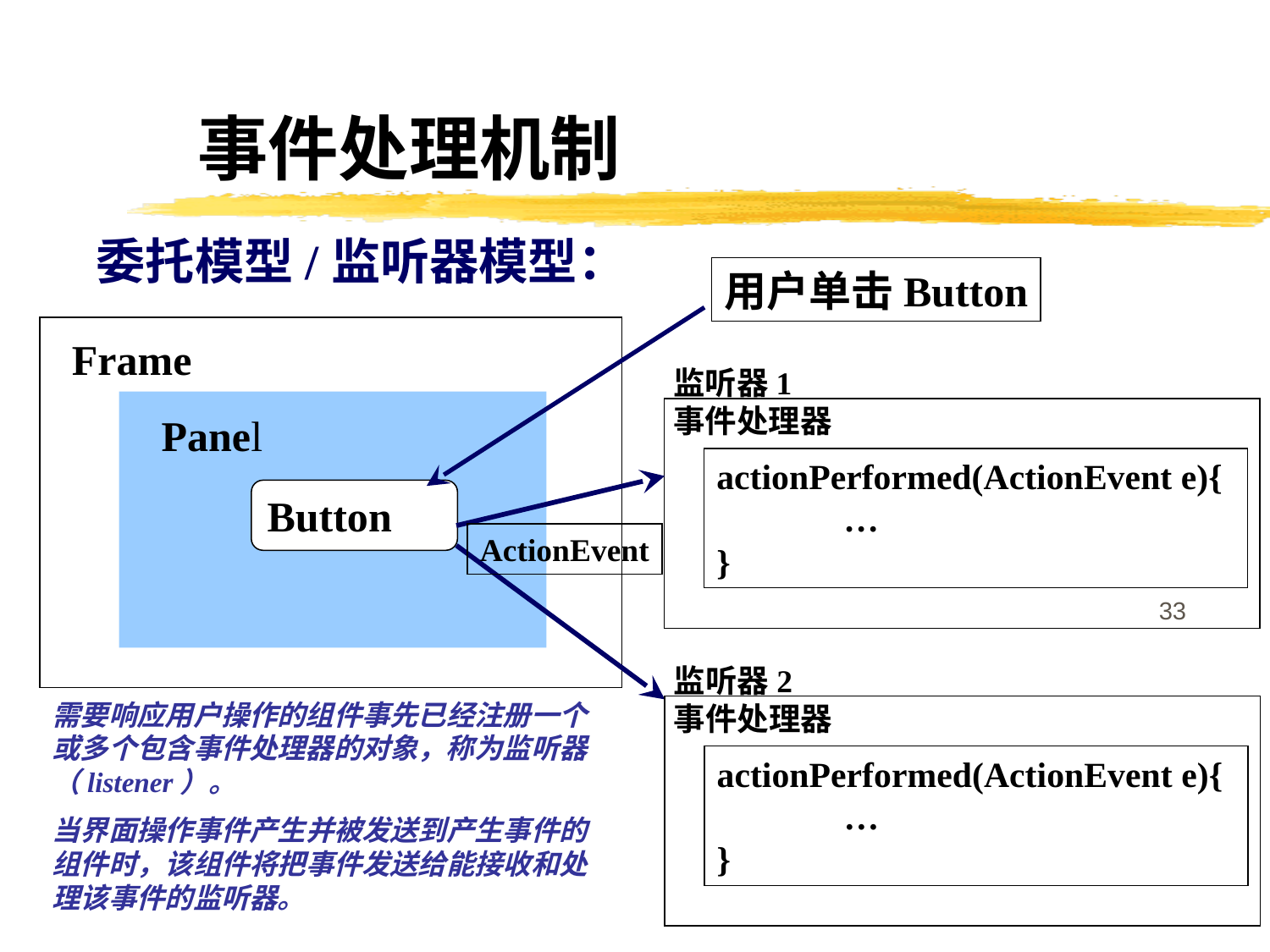

事件处理机制
委托模型/监听器模型：
用户单击Button

Frame
监听器1
事件处理器

Panel
actionPerformed(ActionEvent e){
	…
}

Button
ActionEvent

33
监听器2
事件处理器
需要响应用户操作的组件事先已经注册一个或多个包含事件处理器的对象，称为监听器（listener）。
当界面操作事件产生并被发送到产生事件的组件时，该组件将把事件发送给能接收和处理该事件的监听器。

actionPerformed(ActionEvent e){
	…
}
33